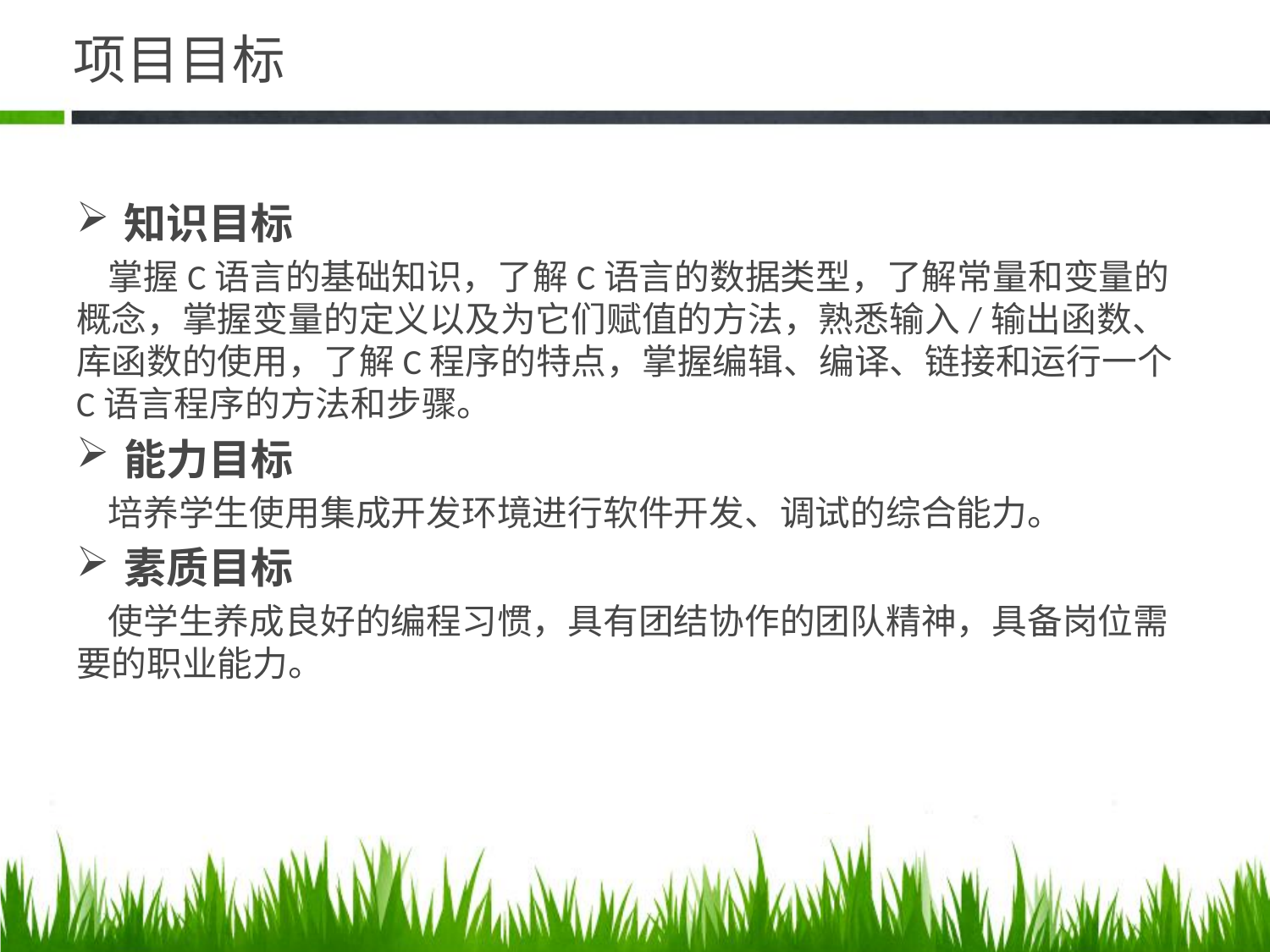

# 项目目标
知识目标
   掌握C语言的基础知识，了解C语言的数据类型，了解常量和变量的概念，掌握变量的定义以及为它们赋值的方法，熟悉输入/输出函数、库函数的使用，了解C程序的特点，掌握编辑、编译、链接和运行一个C语言程序的方法和步骤。
能力目标
   培养学生使用集成开发环境进行软件开发、调试的综合能力。
素质目标
   使学生养成良好的编程习惯，具有团结协作的团队精神，具备岗位需要的职业能力。